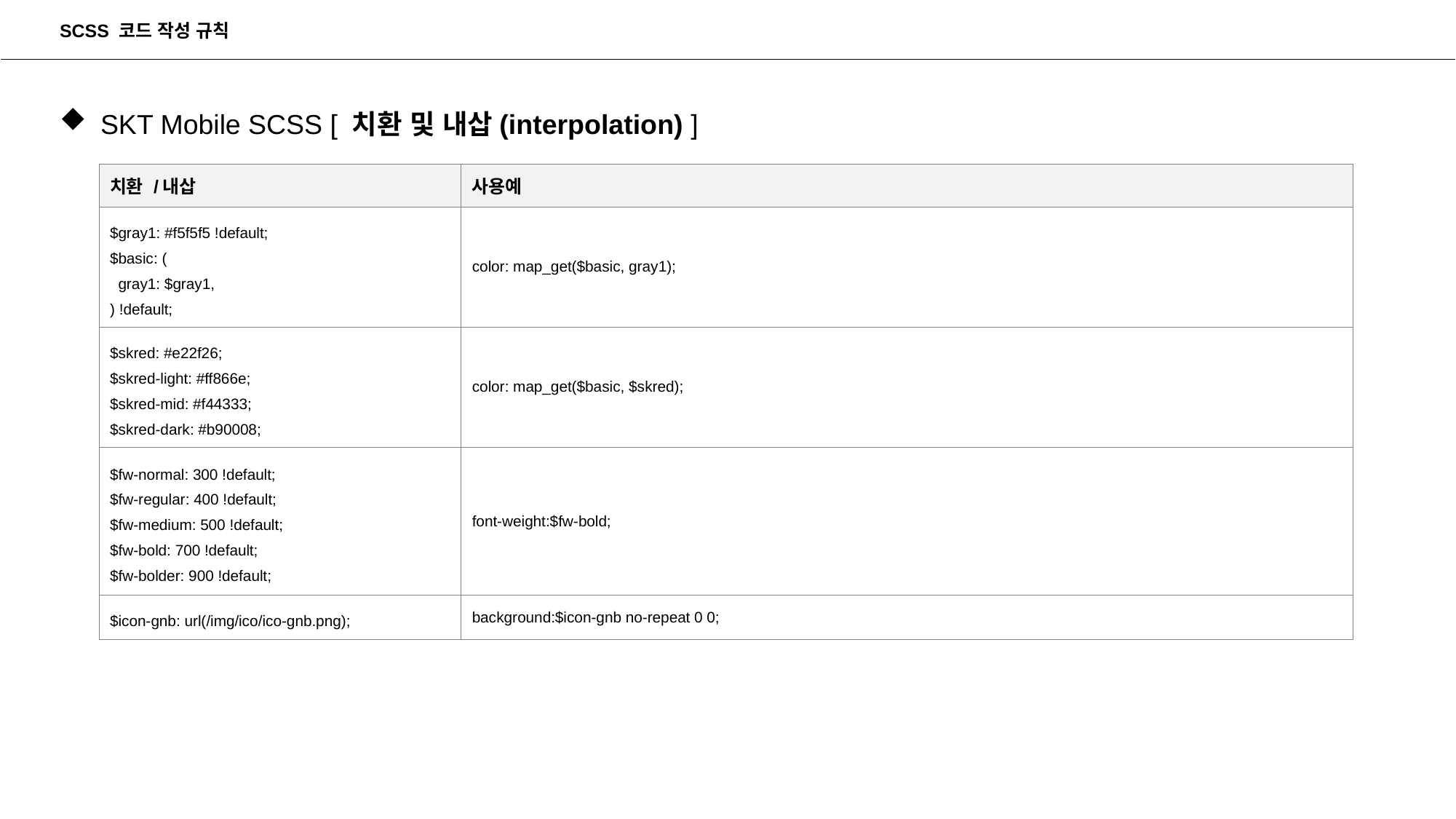

SCSS 코드 작성 규칙
SKT Mobile SCSS [ 치환 및 내삽(interpolation) ]
| 치환 /내삽 | 사용예 |
| --- | --- |
| $gray1: #f5f5f5 !default; $basic: ( gray1: $gray1, ) !default; | color: map\_get($basic, gray1); |
| $skred: #e22f26; $skred-light: #ff866e; $skred-mid: #f44333; $skred-dark: #b90008; | color: map\_get($basic, $skred); |
| $fw-normal: 300 !default; $fw-regular: 400 !default; $fw-medium: 500 !default; $fw-bold: 700 !default; $fw-bolder: 900 !default; | font-weight:$fw-bold; |
| $icon-gnb: url(/img/ico/ico-gnb.png); | background:$icon-gnb no-repeat 0 0; |